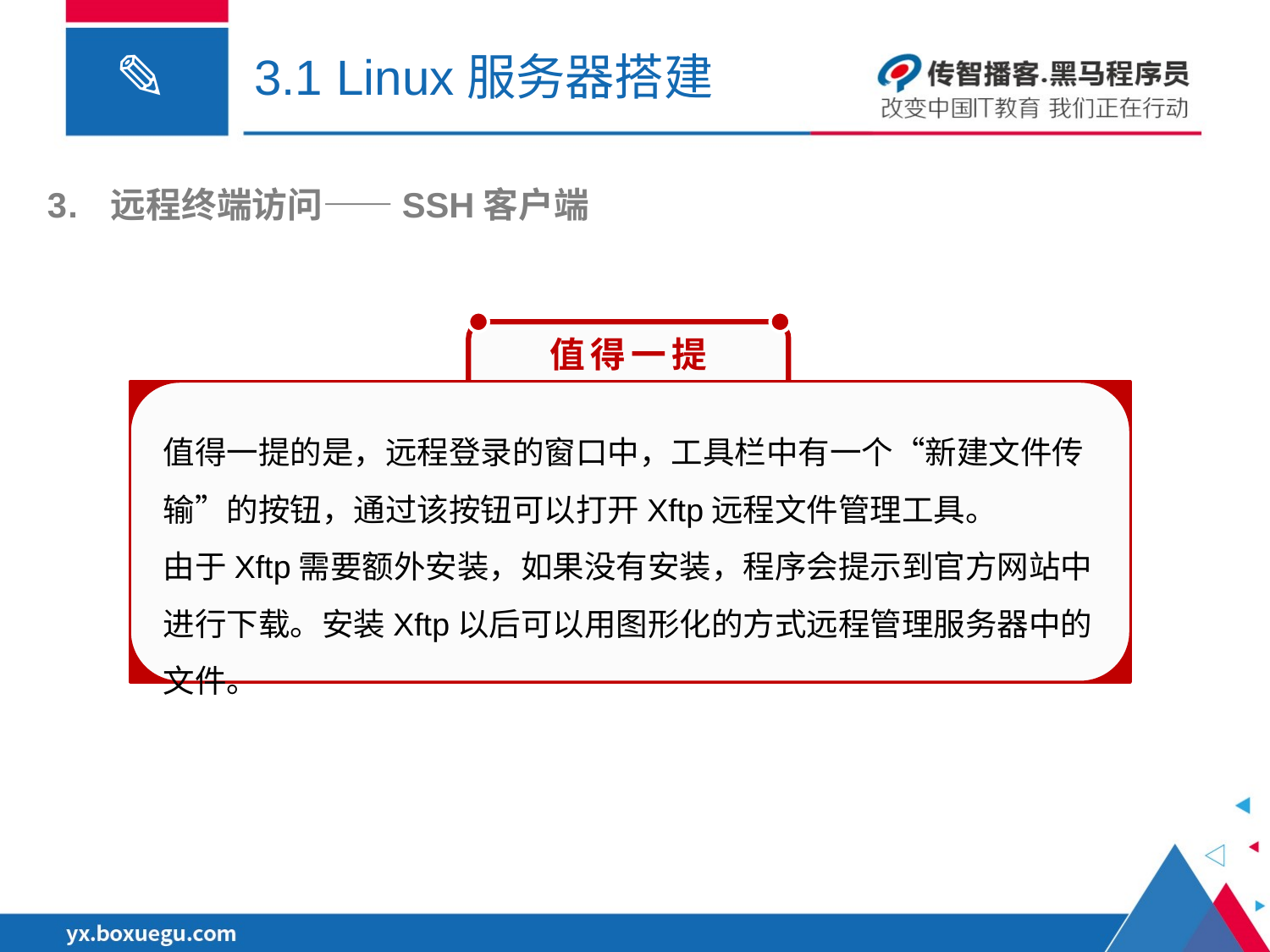

# 3.1 Linux服务器搭建
远程终端访问——SSH客户端

值得一提

值得一提的是，远程登录的窗口中，工具栏中有一个“新建文件传输”的按钮，通过该按钮可以打开Xftp远程文件管理工具。
由于Xftp需要额外安装，如果没有安装，程序会提示到官方网站中进行下载。安装Xftp以后可以用图形化的方式远程管理服务器中的文件。